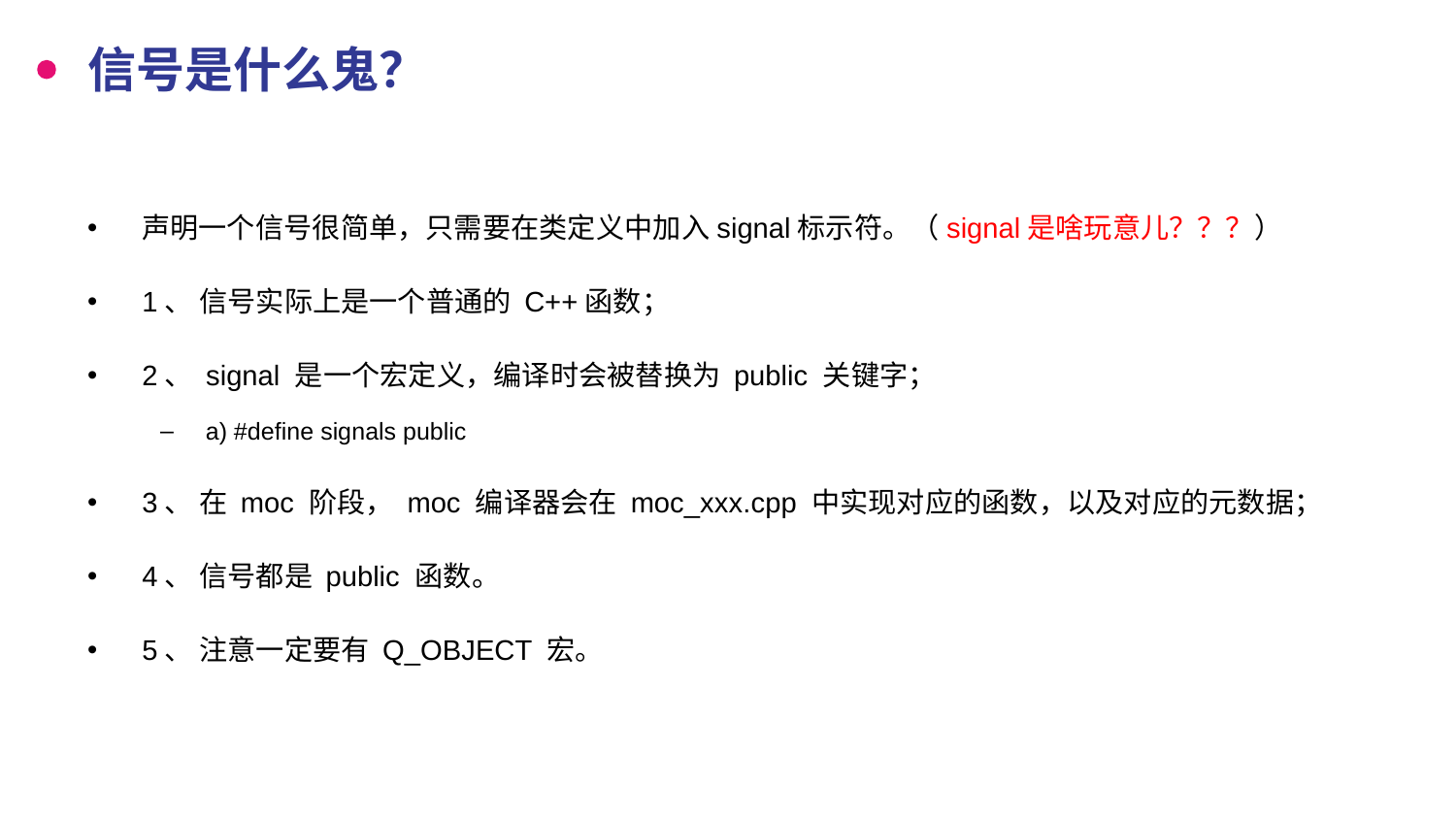

# 信号是什么鬼？
声明一个信号很简单，只需要在类定义中加入signal标示符。（signal是啥玩意儿？？？）
1、 信号实际上是一个普通的 C++函数；
2、 signal 是一个宏定义，编译时会被替换为 public 关键字；
a) #define signals public
3、 在 moc 阶段， moc 编译器会在 moc_xxx.cpp 中实现对应的函数，以及对应的元数据；
4、 信号都是 public 函数。
5、 注意一定要有 Q_OBJECT 宏。